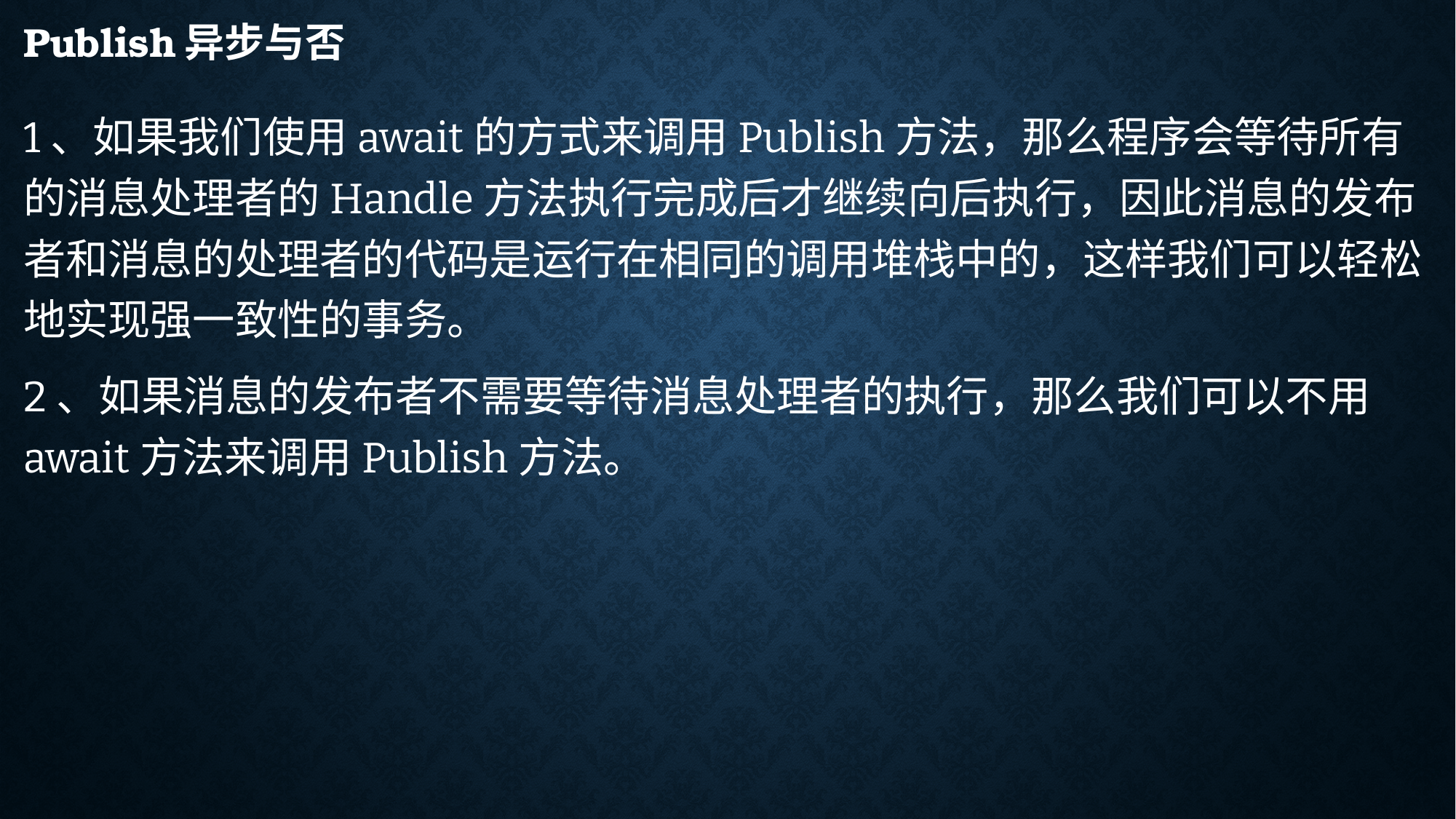

# Publish异步与否
1、如果我们使用await的方式来调用Publish方法，那么程序会等待所有的消息处理者的Handle方法执行完成后才继续向后执行，因此消息的发布者和消息的处理者的代码是运行在相同的调用堆栈中的，这样我们可以轻松地实现强一致性的事务。
2、如果消息的发布者不需要等待消息处理者的执行，那么我们可以不用await方法来调用Publish方法。